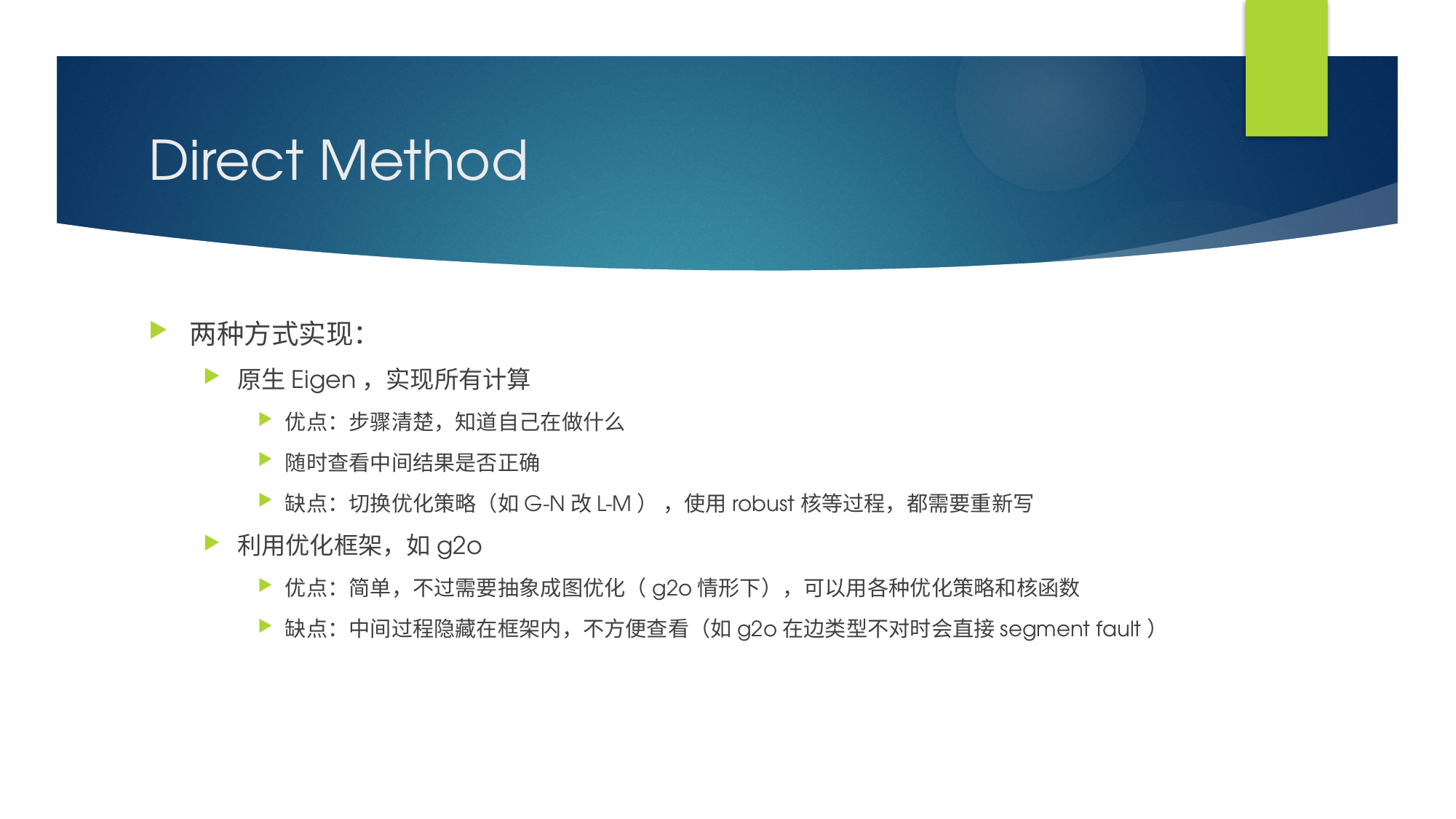

# Direct Method
两种方式实现：
原生Eigen，实现所有计算
优点：步骤清楚，知道自己在做什么
随时查看中间结果是否正确
缺点：切换优化策略（如G-N改L-M） ，使用robust核等过程，都需要重新写
利用优化框架，如g2o
优点：简单，不过需要抽象成图优化（g2o情形下），可以用各种优化策略和核函数
缺点：中间过程隐藏在框架内，不方便查看（如g2o在边类型不对时会直接segment fault）